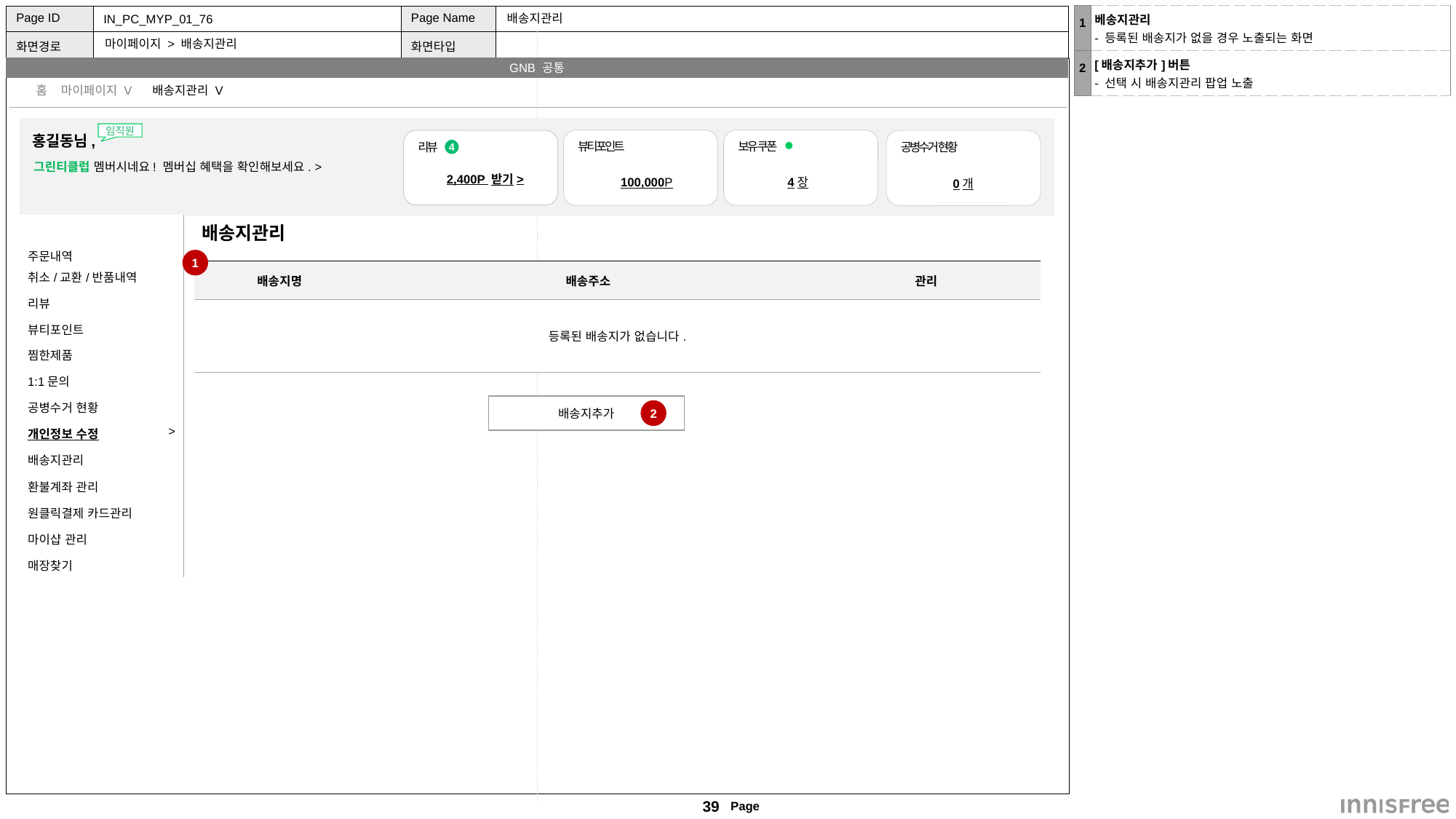

| 1 | 베송지관리 - 등록된 배송지가 없을 경우 노출되는 화면 |
| --- | --- |
| 2 | [배송지추가]버튼 - 선택 시 배송지관리 팝업 노출 |
IN_PC_MYP_01_76
# 배송지관리
마이페이지 > 배송지관리
GNB 공통
홈    마이페이지 V     배송지관리 V

임직원
홍길동님,
뷰티포인트
보유 쿠폰
리뷰
공병수거 현황
4

그린티클럽 멤버시네요! 멤버십 혜택을 확인해보세요. >
2,400P 받기>
100,000P
4장
0개
| 주문내역 |  |
| --- | --- |
| 취소/교환/반품내역 |  |
| 리뷰 |  |
| 뷰티포인트 |  |
| 찜한제품 |  |
| 1:1문의 |  |
| 공병수거 현황 |  |
| 개인정보 수정 | > |
| 배송지관리 |  |
| 환불계좌 관리 |  |
| 원클릭결제 카드관리 |  |
| 마이샵 관리 |  |
| 매장찾기 |  |
배송지관리
1
| 배송지명 | 배송주소 | 관리 |
| --- | --- | --- |
| 등록된 배송지가 없습니다. |  |  |
배송지추가
2